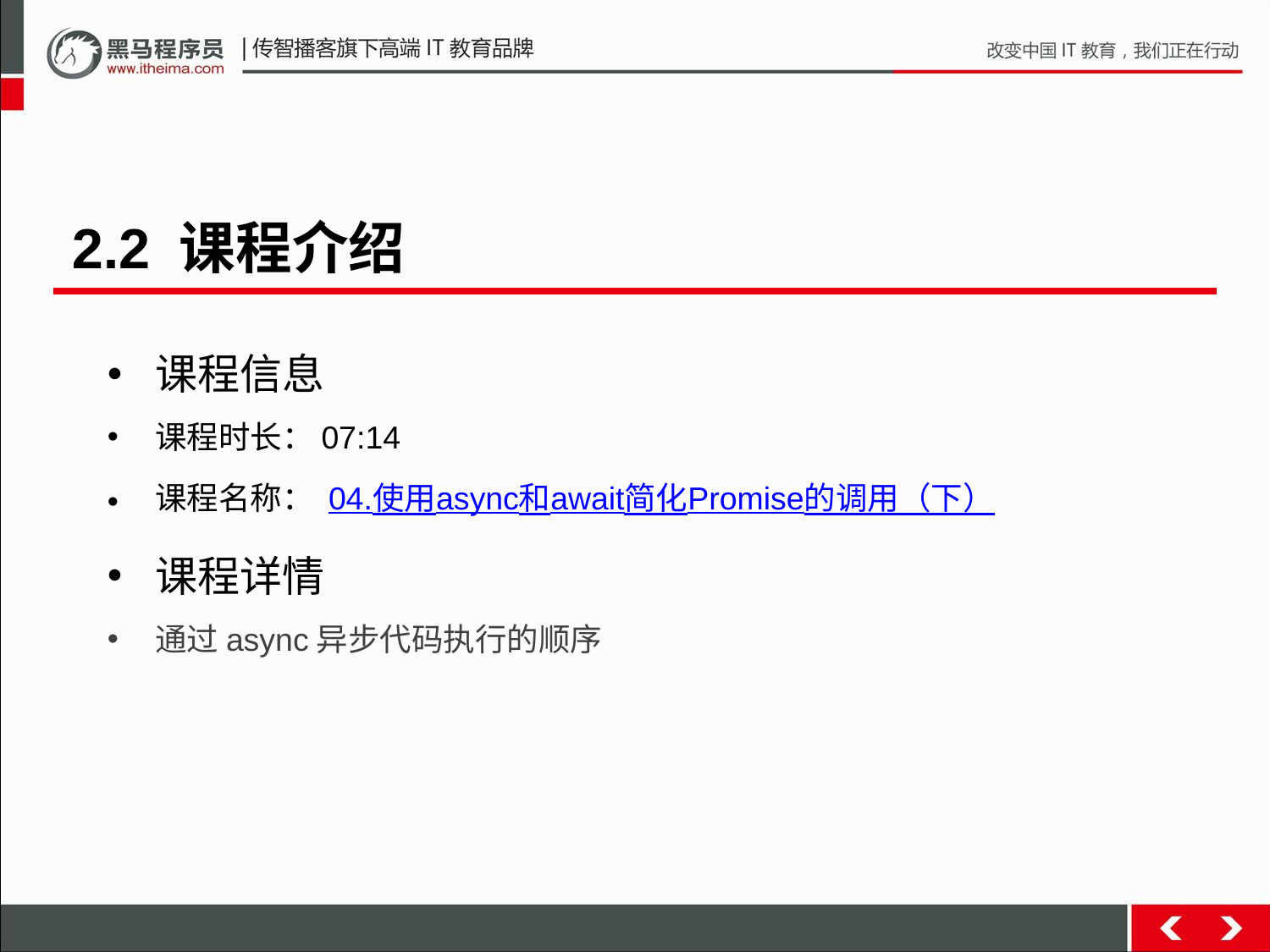

2.2 课程介绍
课程信息
课程时长：07:14
课程名称： 04.使用async和await简化Promise的调用（下）
课程详情
通过async异步代码执行的顺序